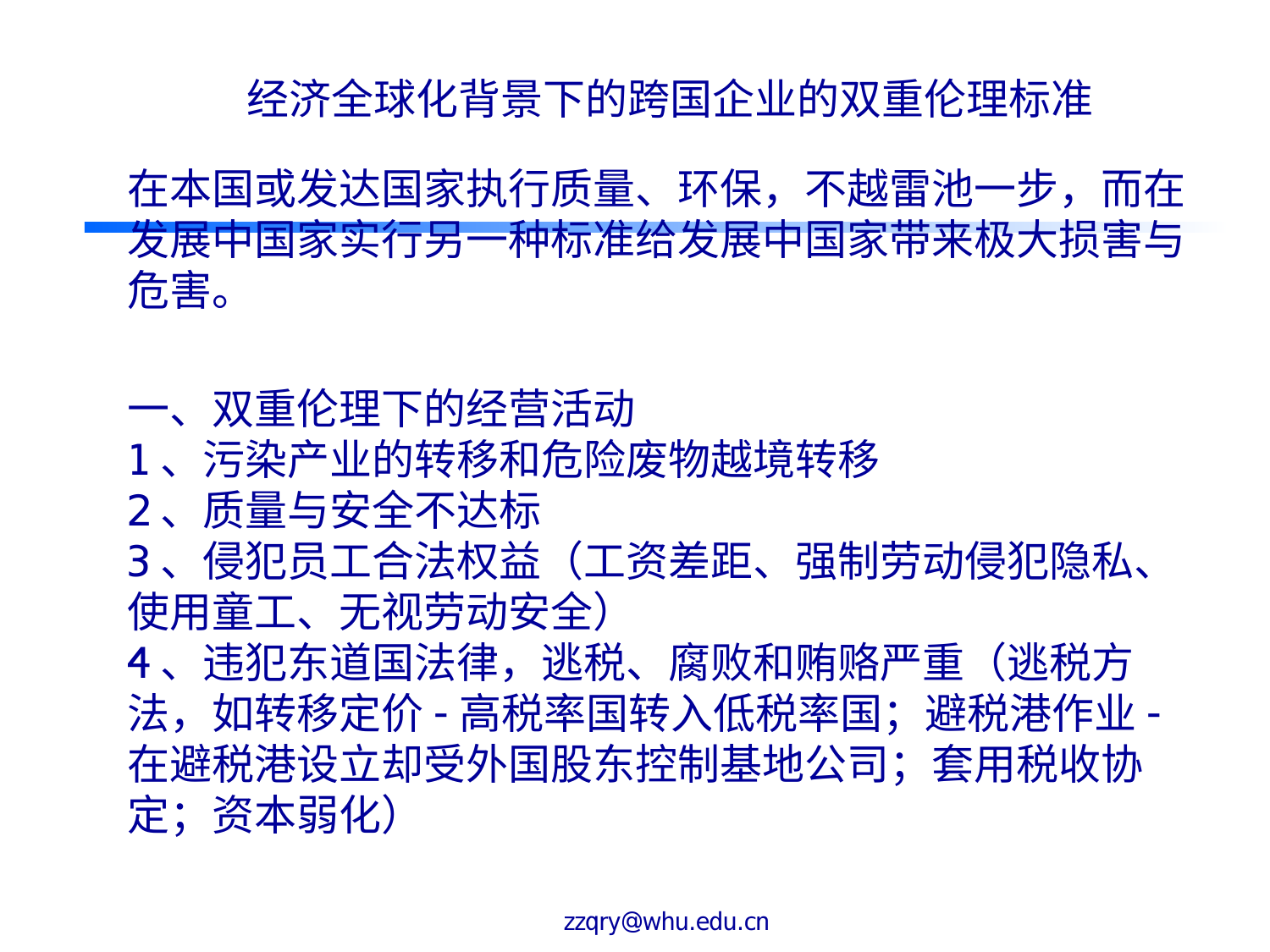

经济全球化背景下的跨国企业的双重伦理标准
在本国或发达国家执行质量、环保，不越雷池一步，而在发展中国家实行另一种标准给发展中国家带来极大损害与危害。
一、双重伦理下的经营活动
1、污染产业的转移和危险废物越境转移
2、质量与安全不达标
3、侵犯员工合法权益（工资差距、强制劳动侵犯隐私、使用童工、无视劳动安全）
4、违犯东道国法律，逃税、腐败和贿赂严重（逃税方法，如转移定价-高税率国转入低税率国；避税港作业-在避税港设立却受外国股东控制基地公司；套用税收协定；资本弱化）

zzqry@whu.edu.cn